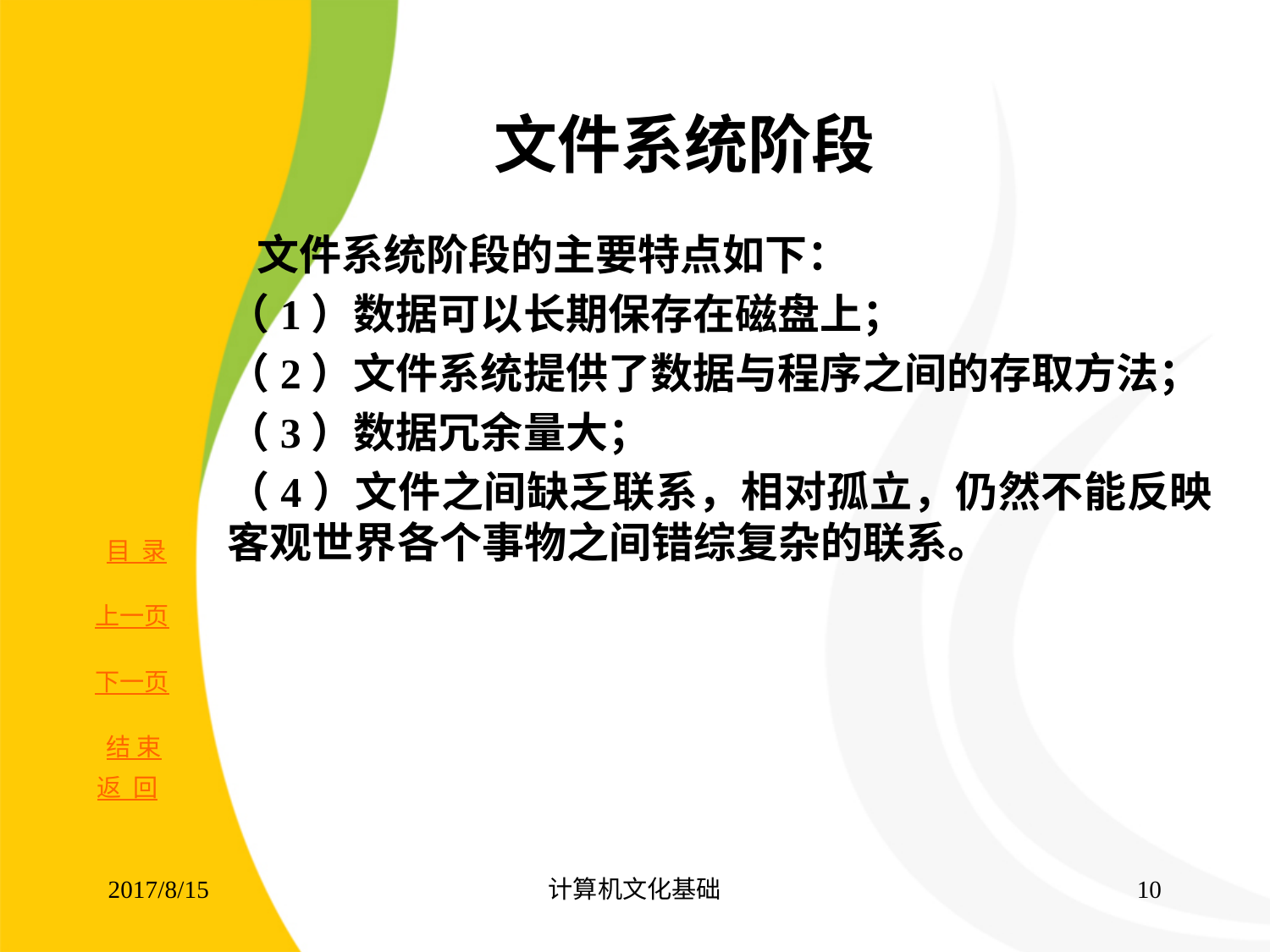

# 文件系统阶段
  文件系统阶段的主要特点如下：
（1）数据可以长期保存在磁盘上；
（2）文件系统提供了数据与程序之间的存取方法；
（3）数据冗余量大；
（4）文件之间缺乏联系，相对孤立，仍然不能反映客观世界各个事物之间错综复杂的联系。
返  回
2017/8/15
计算机文化基础
10